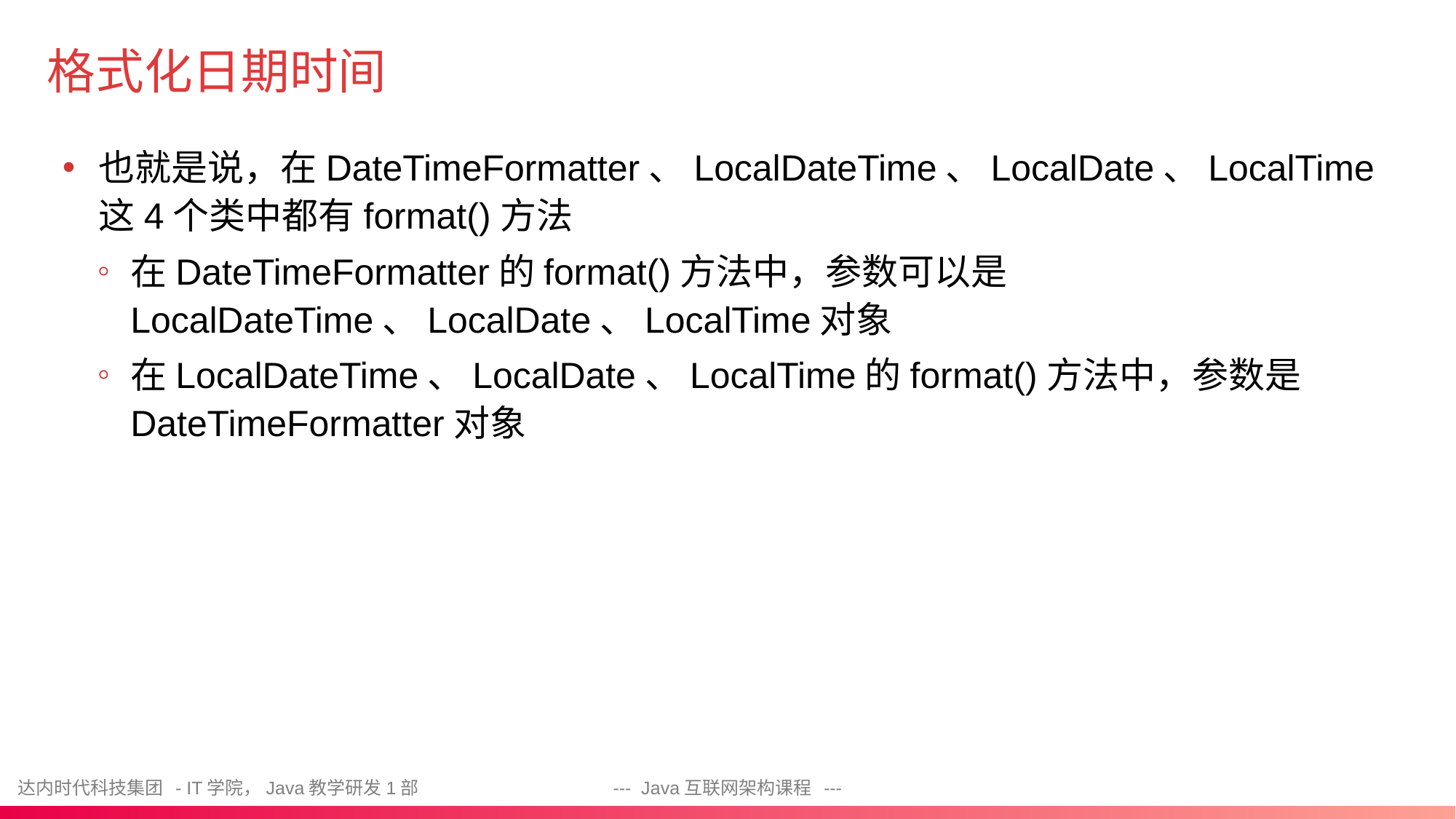

# 格式化日期时间
也就是说，在DateTimeFormatter、LocalDateTime、LocalDate、LocalTime这4个类中都有format()方法
在DateTimeFormatter的format()方法中，参数可以是LocalDateTime、LocalDate、LocalTime对象
在LocalDateTime、LocalDate、LocalTime的format()方法中，参数是DateTimeFormatter对象